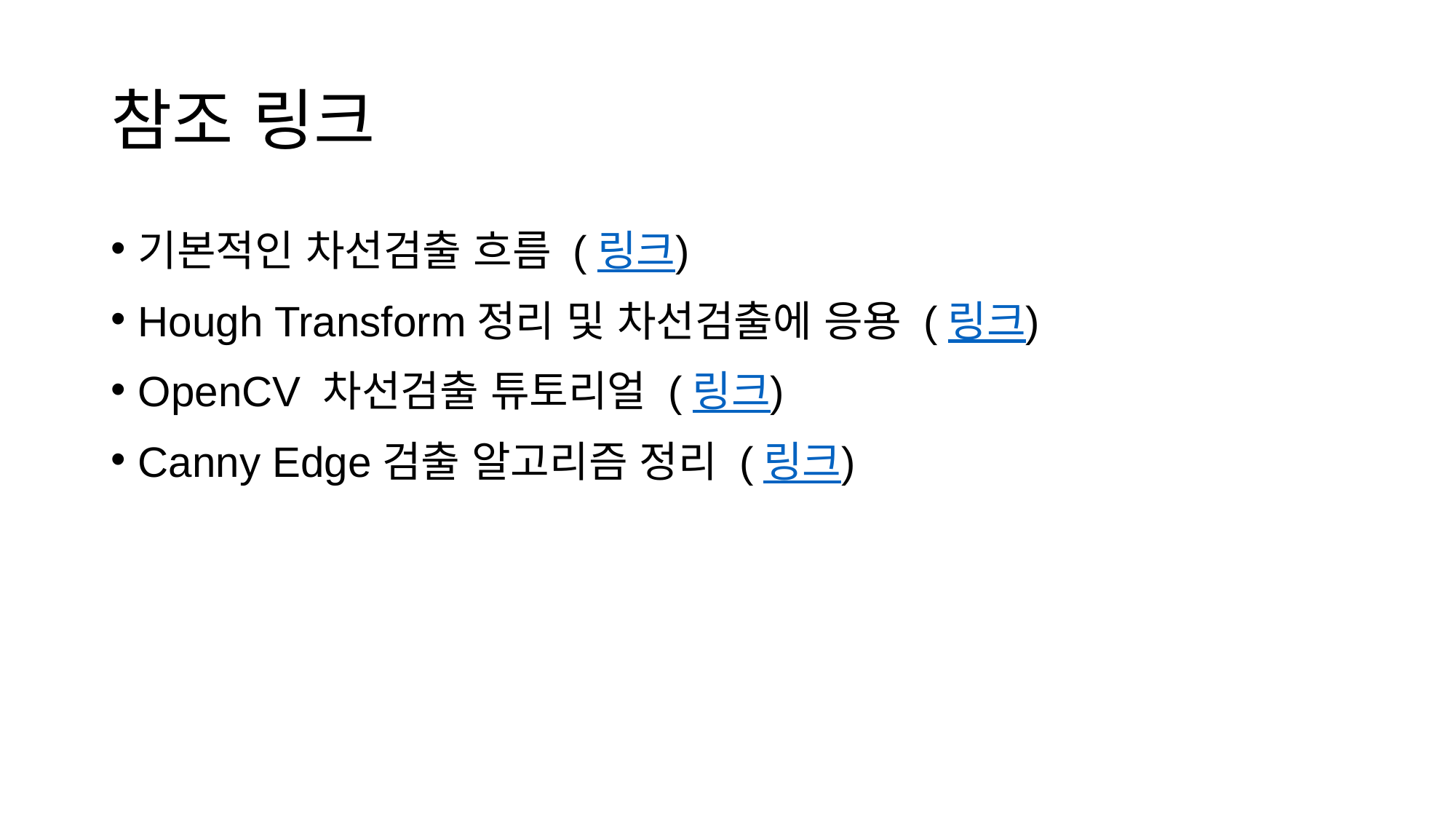

# 참조 링크
기본적인 차선검출 흐름 (링크)
Hough Transform정리 및 차선검출에 응용 (링크)
OpenCV 차선검출 튜토리얼 (링크)
Canny Edge검출 알고리즘 정리 (링크)